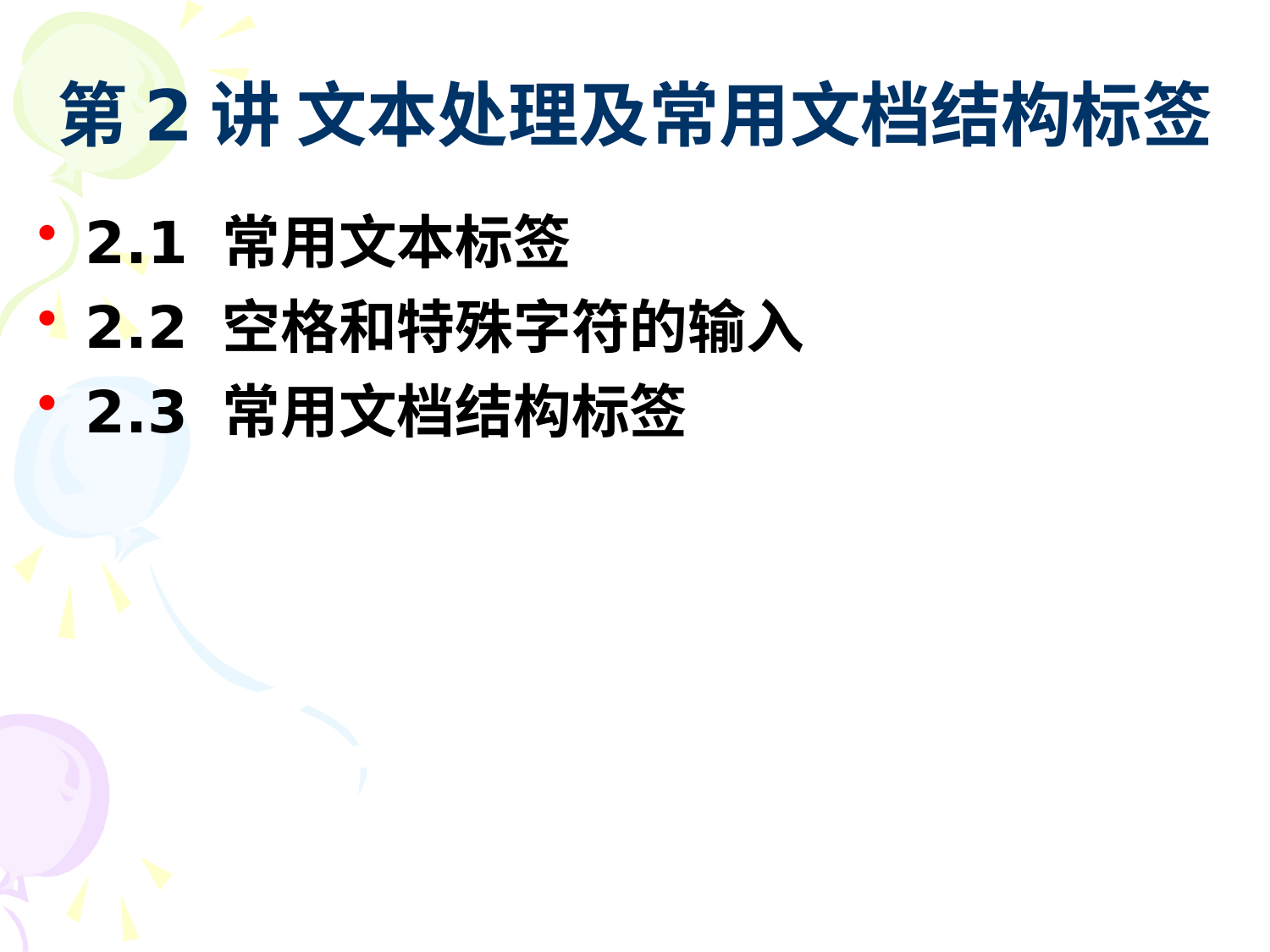

# 第2讲 文本处理及常用文档结构标签
2.1 常用文本标签
2.2 空格和特殊字符的输入
2.3 常用文档结构标签